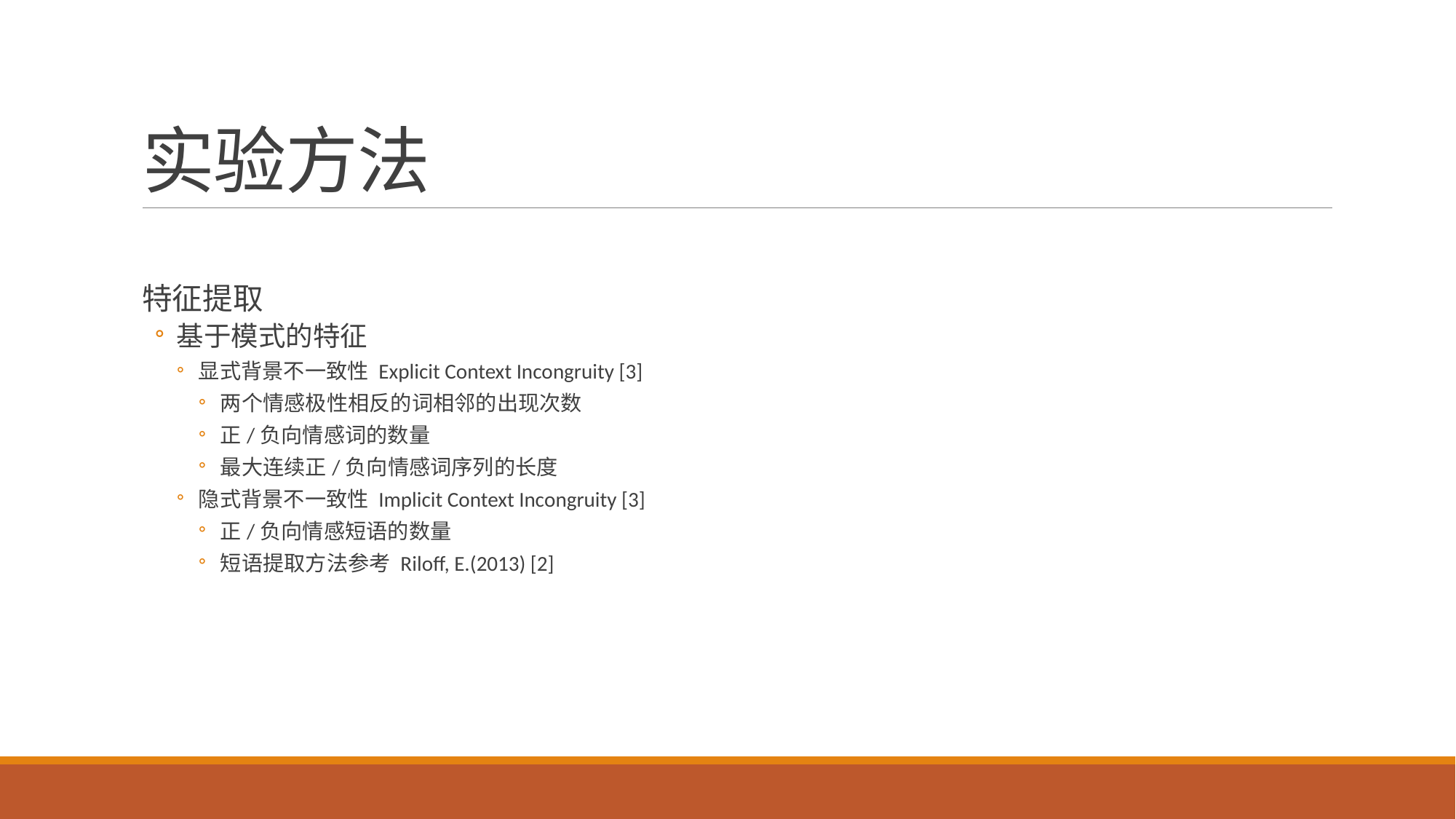

# 实验方法

特征提取
基于模式的特征
显式背景不一致性 Explicit Context Incongruity [3]
两个情感极性相反的词相邻的出现次数
正/负向情感词的数量
最大连续正/负向情感词序列的长度
隐式背景不一致性 Implicit Context Incongruity [3]
正/负向情感短语的数量
短语提取方法参考 Riloff, E.(2013) [2]